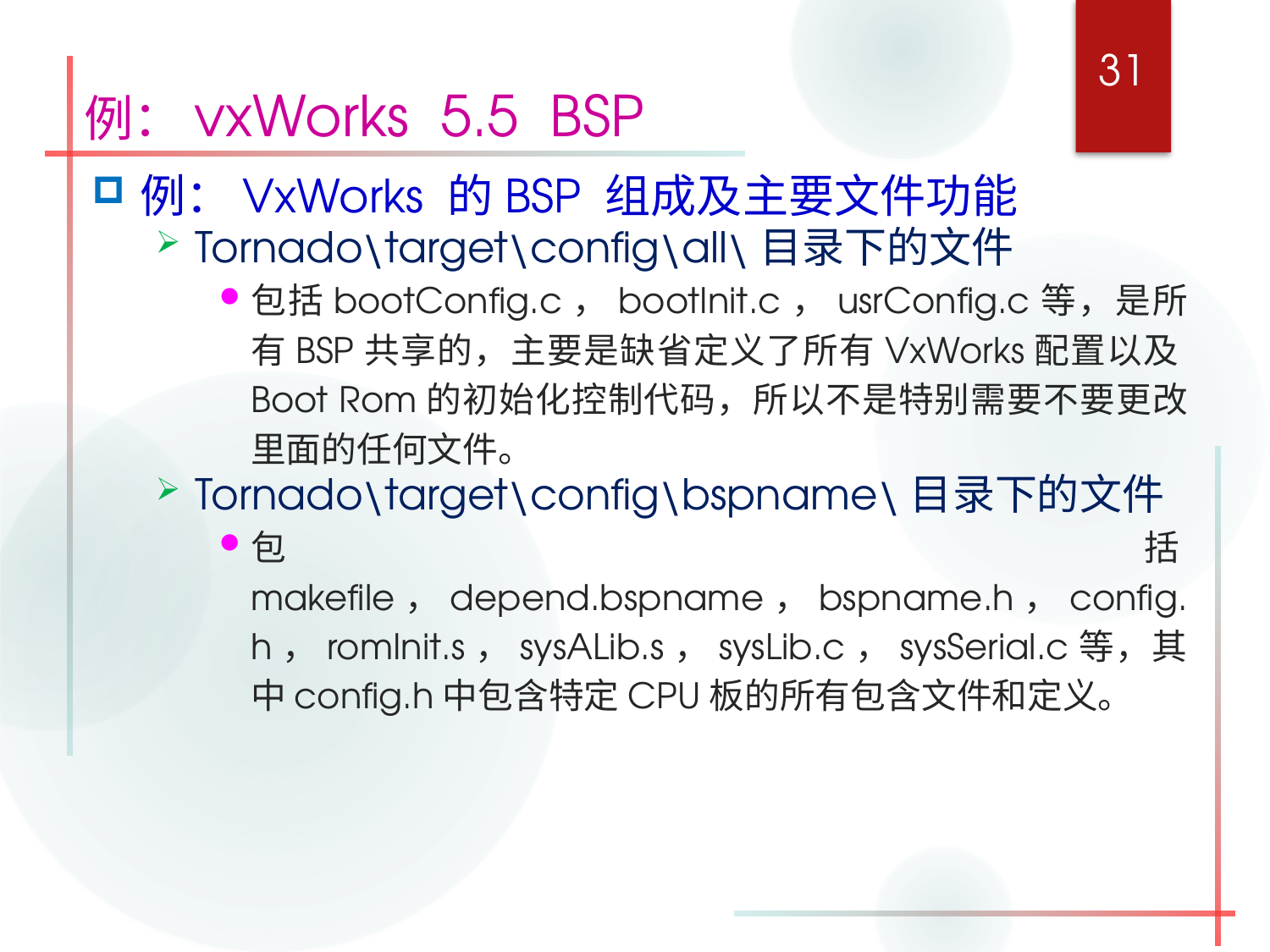

31
例：vxWorks  5.5  BSP
例：VxWorks 的BSP 组成及主要文件功能
Tornado\target\config\all\目录下的文件
包括bootConfig.c，bootInit.c，usrConfig.c等，是所有BSP共享的，主要是缺省定义了所有VxWorks配置以及Boot Rom的初始化控制代码，所以不是特别需要不要更改里面的任何文件。
Tornado\target\config\bspname\目录下的文件
包括makefile，depend.bspname，bspname.h，config.h，romInit.s，sysALib.s，sysLib.c，sysSerial.c等，其中config.h中包含特定CPU板的所有包含文件和定义。